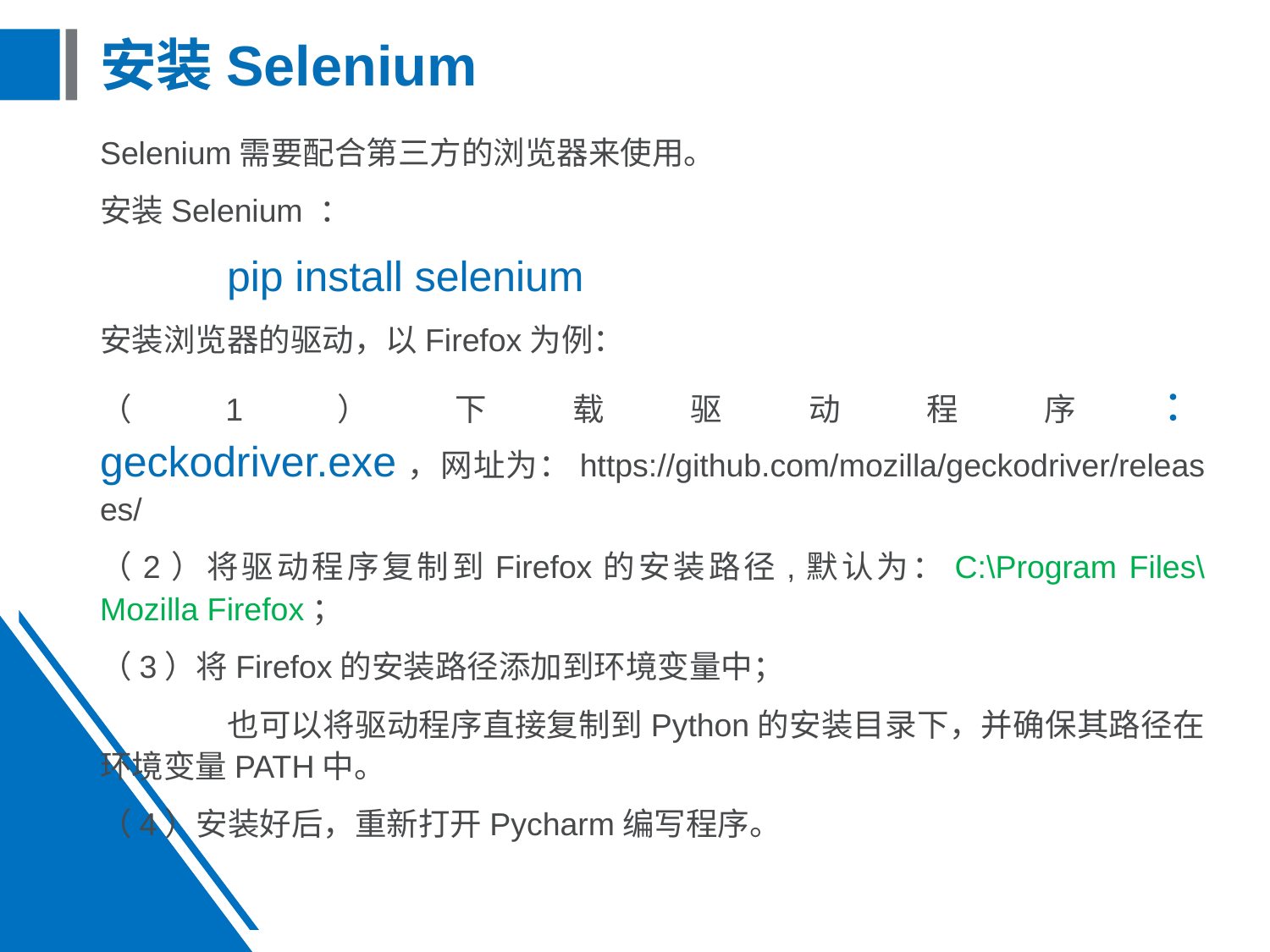

# 安装Selenium
Selenium需要配合第三方的浏览器来使用。
安装Selenium ：
 	pip install selenium
安装浏览器的驱动，以Firefox为例：
（1）下载驱动程序： geckodriver.exe，网址为：https://github.com/mozilla/geckodriver/releases/
（2）将驱动程序复制到Firefox的安装路径,默认为：C:\Program Files\Mozilla Firefox；
（3）将Firefox的安装路径添加到环境变量中；
	也可以将驱动程序直接复制到Python的安装目录下，并确保其路径在环境变量PATH中。
（4）安装好后，重新打开Pycharm编写程序。
4